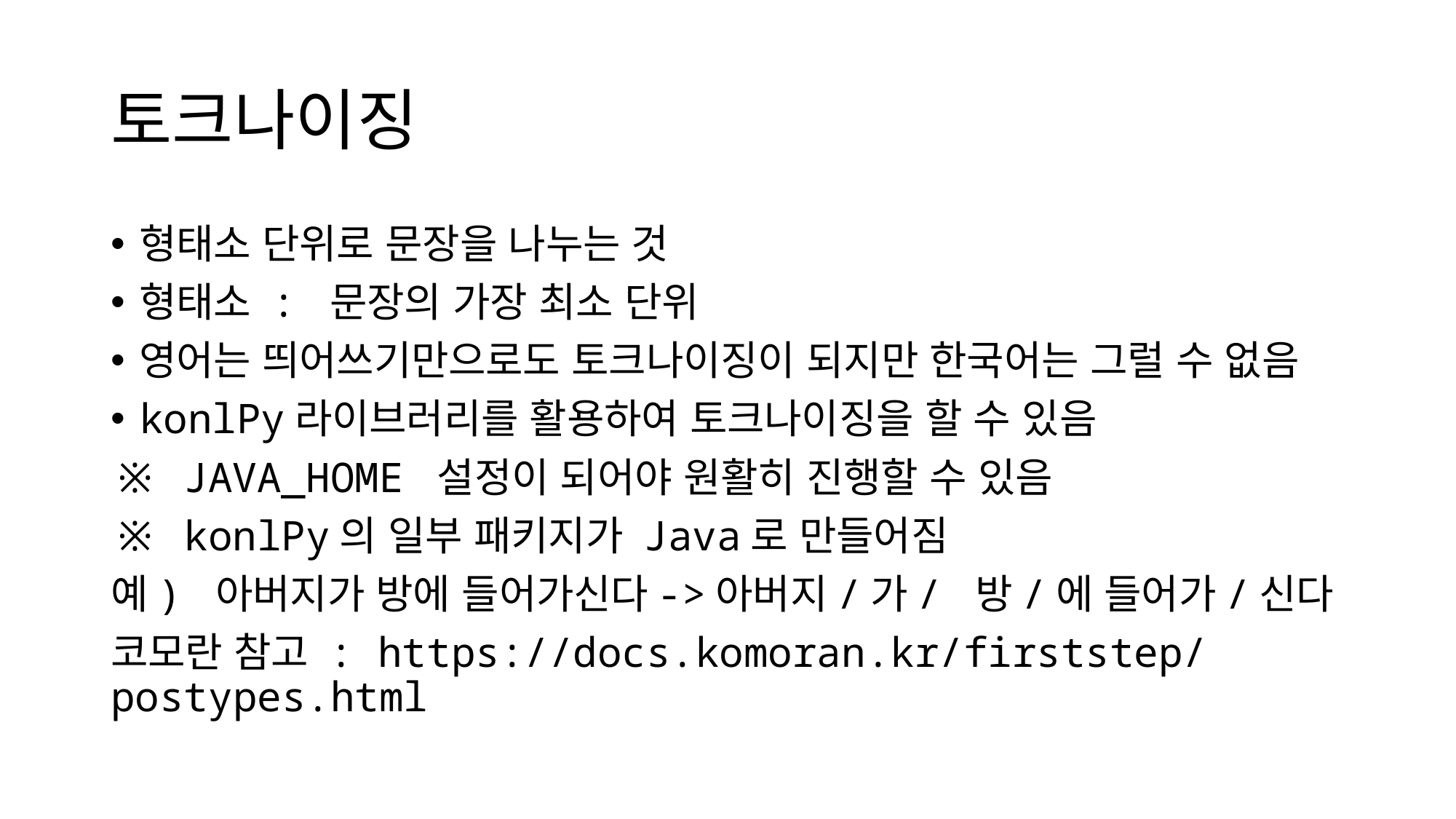

# 토크나이징
형태소 단위로 문장을 나누는 것
형태소 : 문장의 가장 최소 단위
영어는 띄어쓰기만으로도 토크나이징이 되지만 한국어는 그럴 수 없음
konlPy라이브러리를 활용하여 토크나이징을 할 수 있음
※ JAVA_HOME 설정이 되어야 원활히 진행할 수 있음
※ konlPy의 일부 패키지가 Java로 만들어짐
예) 아버지가 방에 들어가신다->아버지/가/ 방/에 들어가/신다
코모란 참고 : https://docs.komoran.kr/firststep/postypes.html